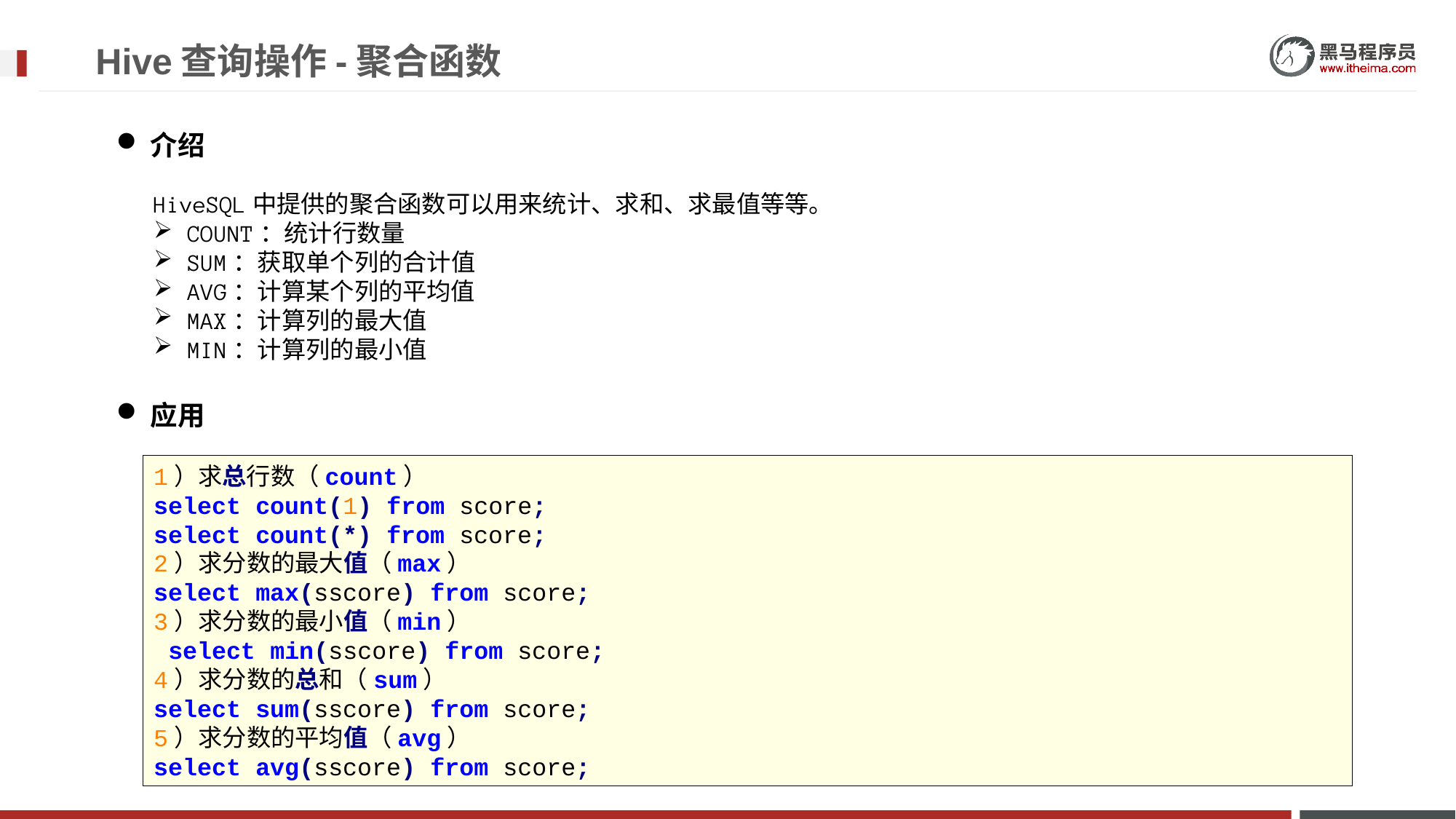

# Hive查询操作-聚合函数
介绍
HiveSQL中提供的聚合函数可以用来统计、求和、求最值等等。
COUNT：统计行数量
SUM：获取单个列的合计值
AVG：计算某个列的平均值
MAX：计算列的最大值
MIN：计算列的最小值
应用
1）求总行数（count）
select count(1) from score;
select count(*) from score;
2）求分数的最大值（max）
select max(sscore) from score;
3）求分数的最小值（min）
 select min(sscore) from score;
4）求分数的总和（sum）
select sum(sscore) from score;
5）求分数的平均值（avg）
select avg(sscore) from score;